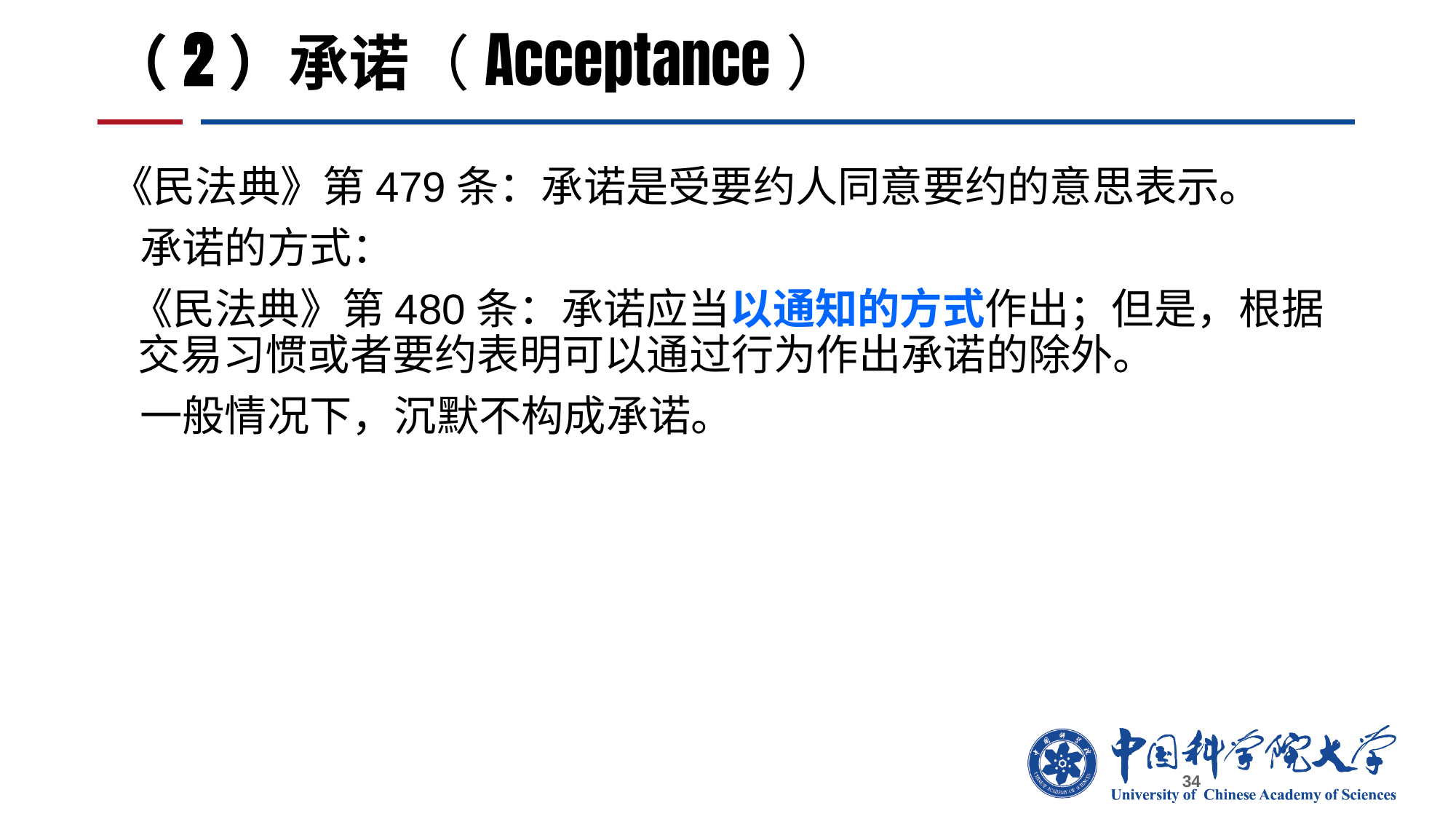

# （2）承诺（Acceptance）
《民法典》第479条：承诺是受要约人同意要约的意思表示。
  承诺的方式：
 《民法典》第480条：承诺应当以通知的方式作出；但是，根据交易习惯或者要约表明可以通过行为作出承诺的除外。
  一般情况下，沉默不构成承诺。

34